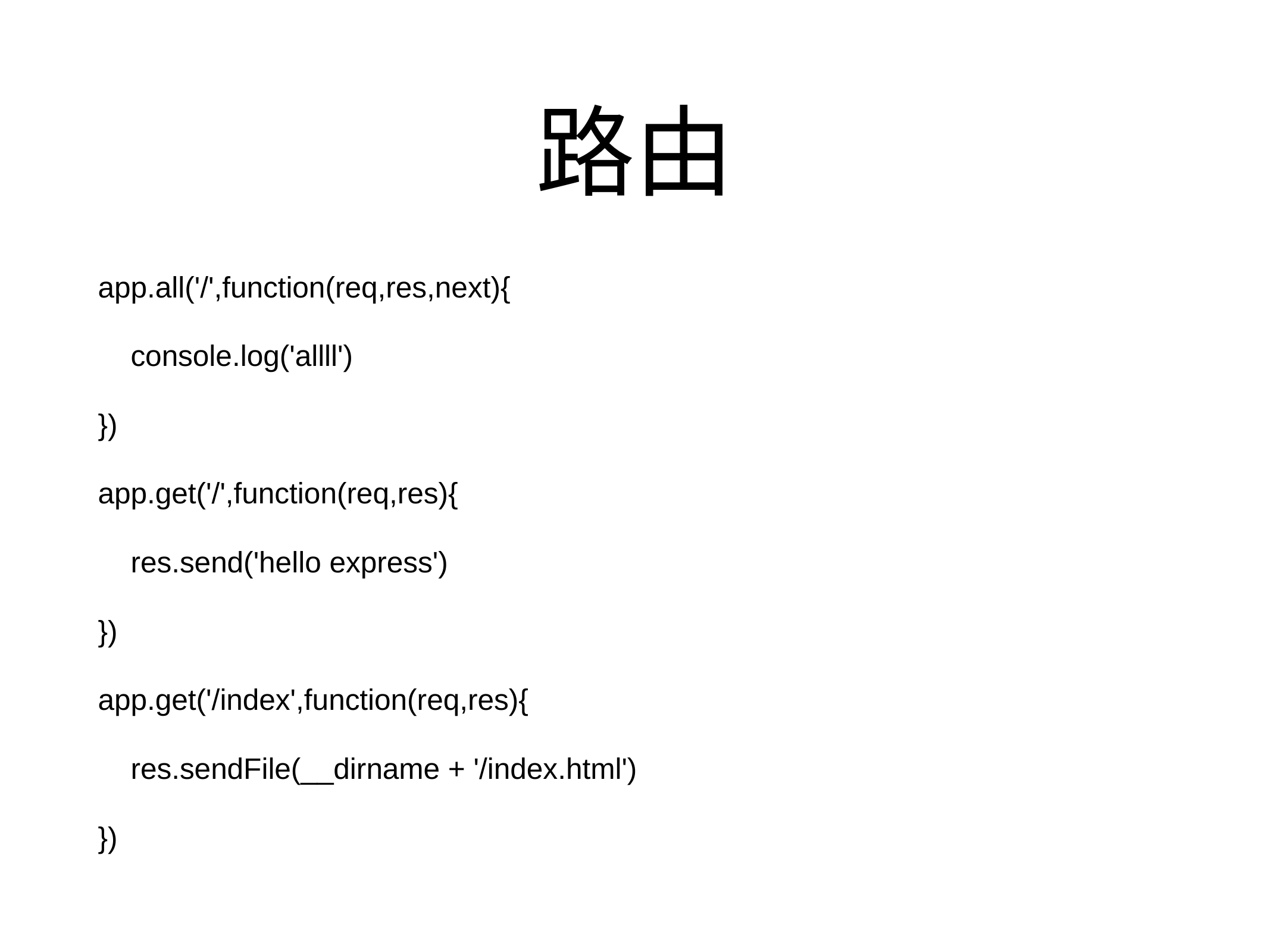

# 路由
app.all('/',function(req,res,next){
    console.log('allll')
})
app.get('/',function(req,res){
    res.send('hello express')
})
app.get('/index',function(req,res){
    res.sendFile(__dirname + '/index.html')
})